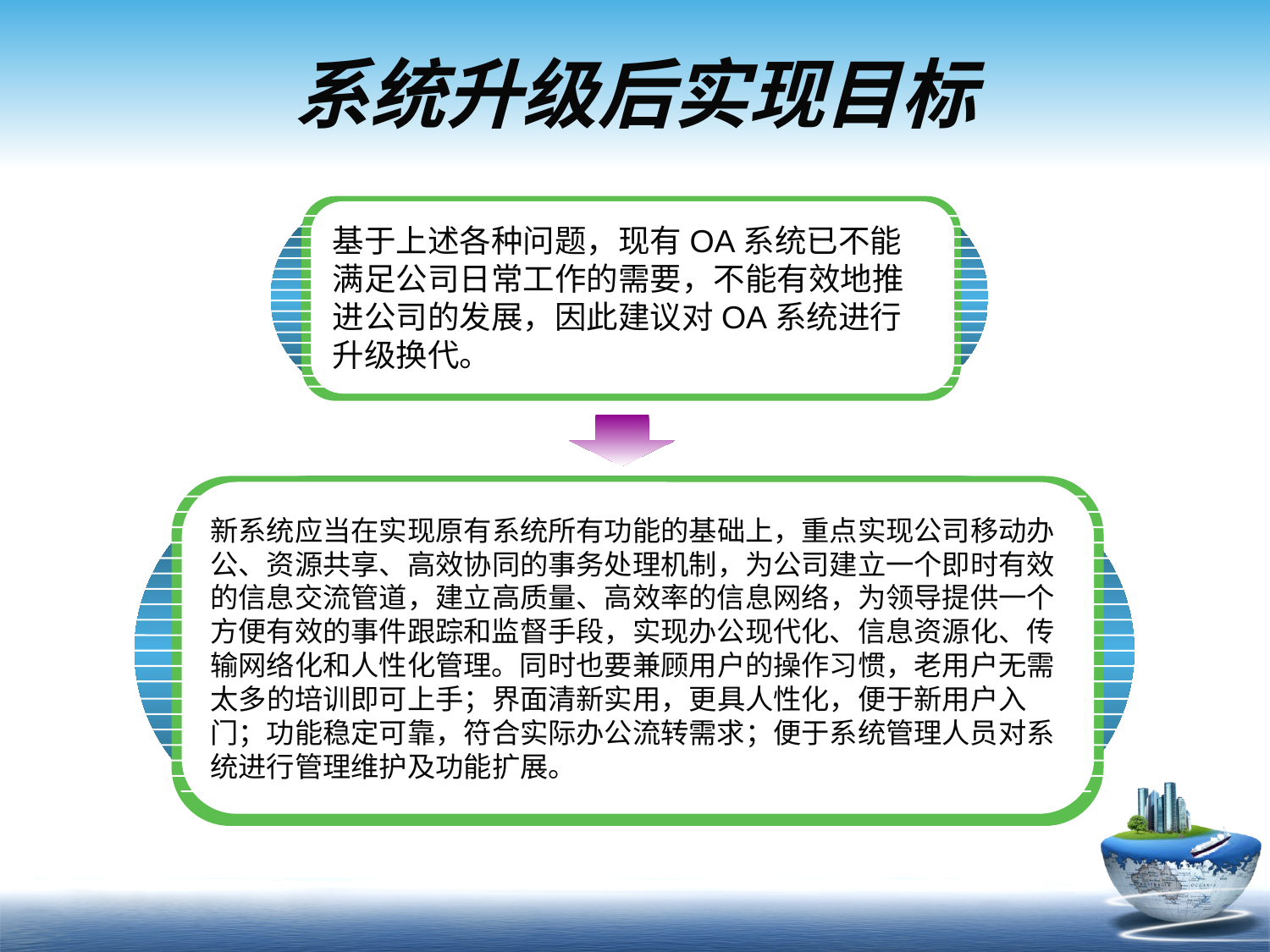

# 系统升级后实现目标

基于上述各种问题，现有OA系统已不能满足公司日常工作的需要，不能有效地推进公司的发展，因此建议对OA系统进行升级换代。

新系统应当在实现原有系统所有功能的基础上，重点实现公司移动办公、资源共享、高效协同的事务处理机制，为公司建立一个即时有效的信息交流管道，建立高质量、高效率的信息网络，为领导提供一个方便有效的事件跟踪和监督手段，实现办公现代化、信息资源化、传输网络化和人性化管理。同时也要兼顾用户的操作习惯，老用户无需太多的培训即可上手；界面清新实用，更具人性化，便于新用户入门；功能稳定可靠，符合实际办公流转需求；便于系统管理人员对系统进行管理维护及功能扩展。